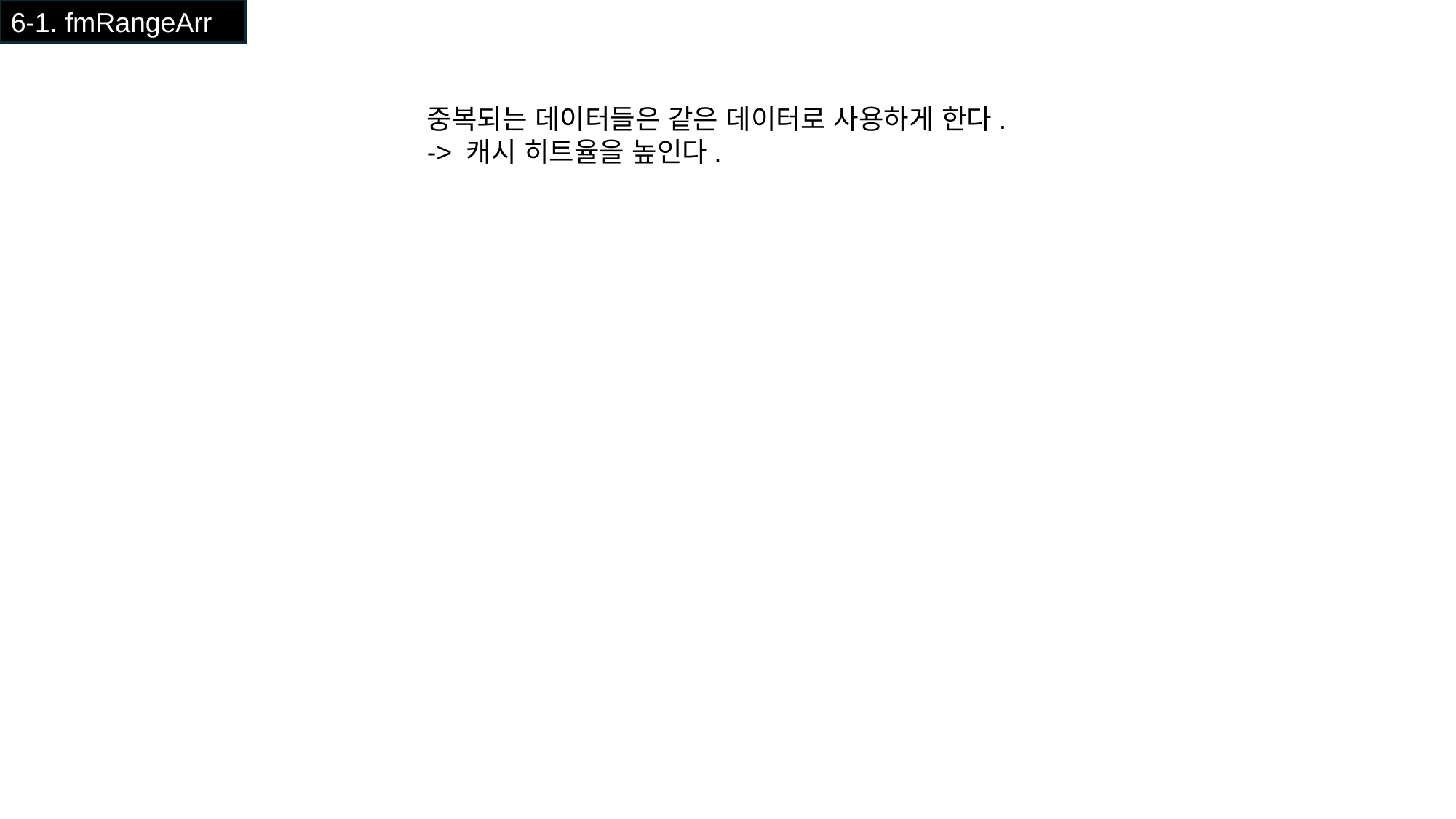

6-1. fmRangeArr
중복되는 데이터들은 같은 데이터로 사용하게 한다.
-> 캐시 히트율을 높인다.